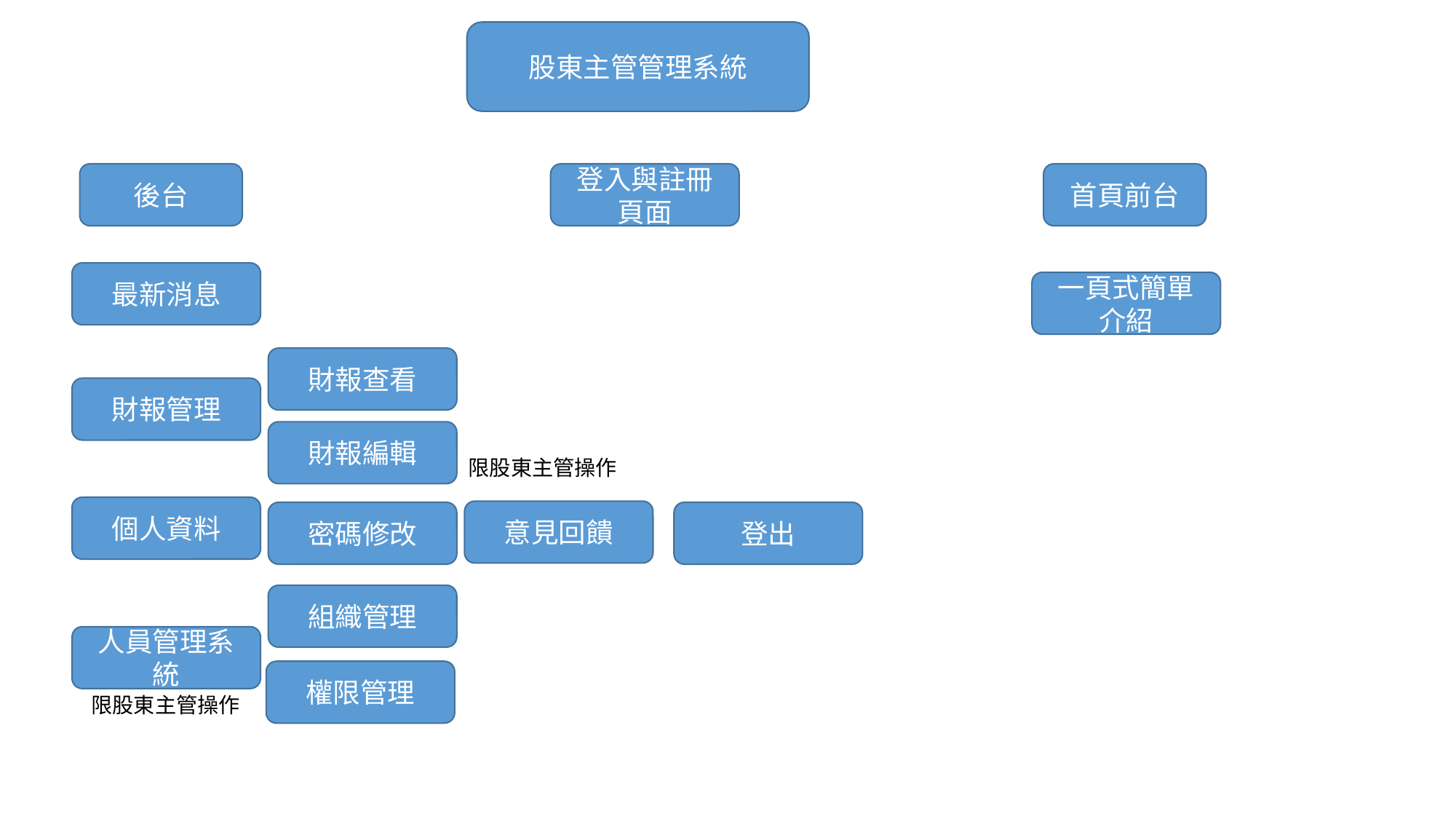

股東主管管理系統
後台
登入與註冊頁面
首頁前台
最新消息
一頁式簡單介紹
財報查看
財報管理
財報編輯
限股東主管操作
個人資料
意見回饋
密碼修改
登出
組織管理
人員管理系統
權限管理
限股東主管操作